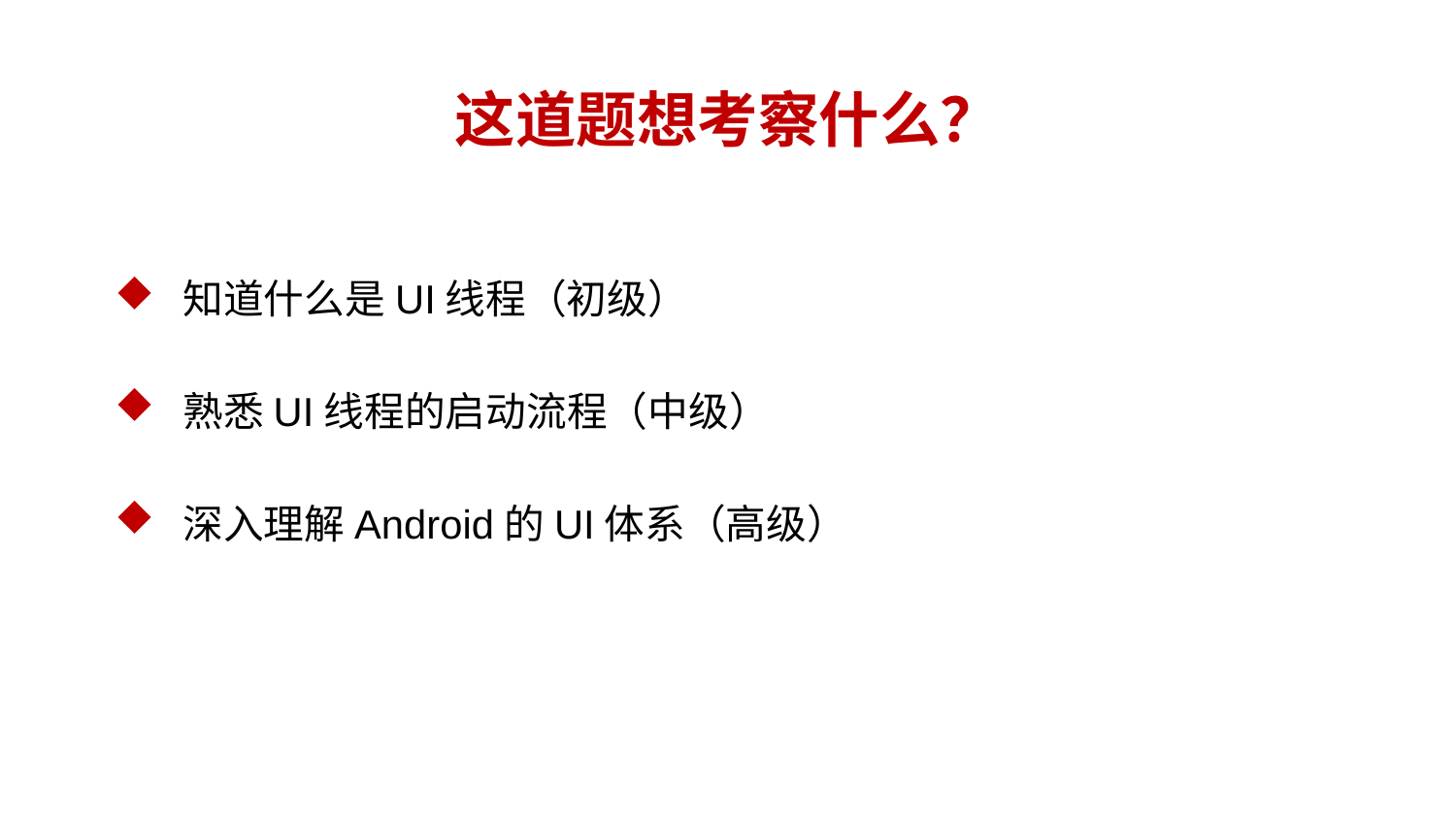

# 这道题想考察什么？
  知道什么是UI线程（初级）
  熟悉UI线程的启动流程（中级）
  深入理解Android的UI体系（高级）